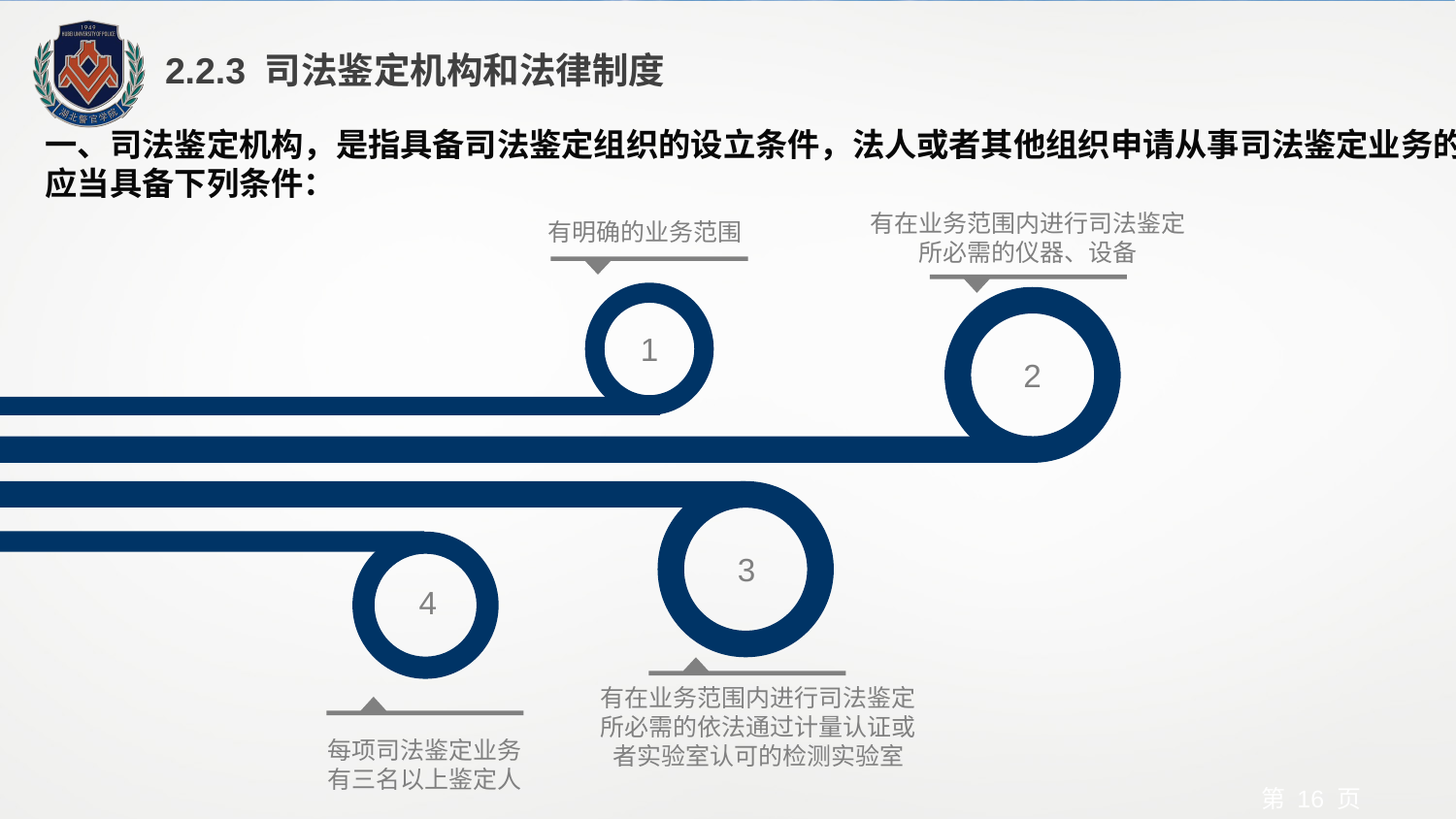

2.2.3 司法鉴定机构和法律制度
一、司法鉴定机构，是指具备司法鉴定组织的设立条件，法人或者其他组织申请从事司法鉴定业务的，应当具备下列条件：
有在业务范围内进行司法鉴定所必需的仪器、设备
有明确的业务范围

1

2

3

4

有在业务范围内进行司法鉴定所必需的依法通过计量认证或者实验室认可的检测实验室

每项司法鉴定业务有三名以上鉴定人